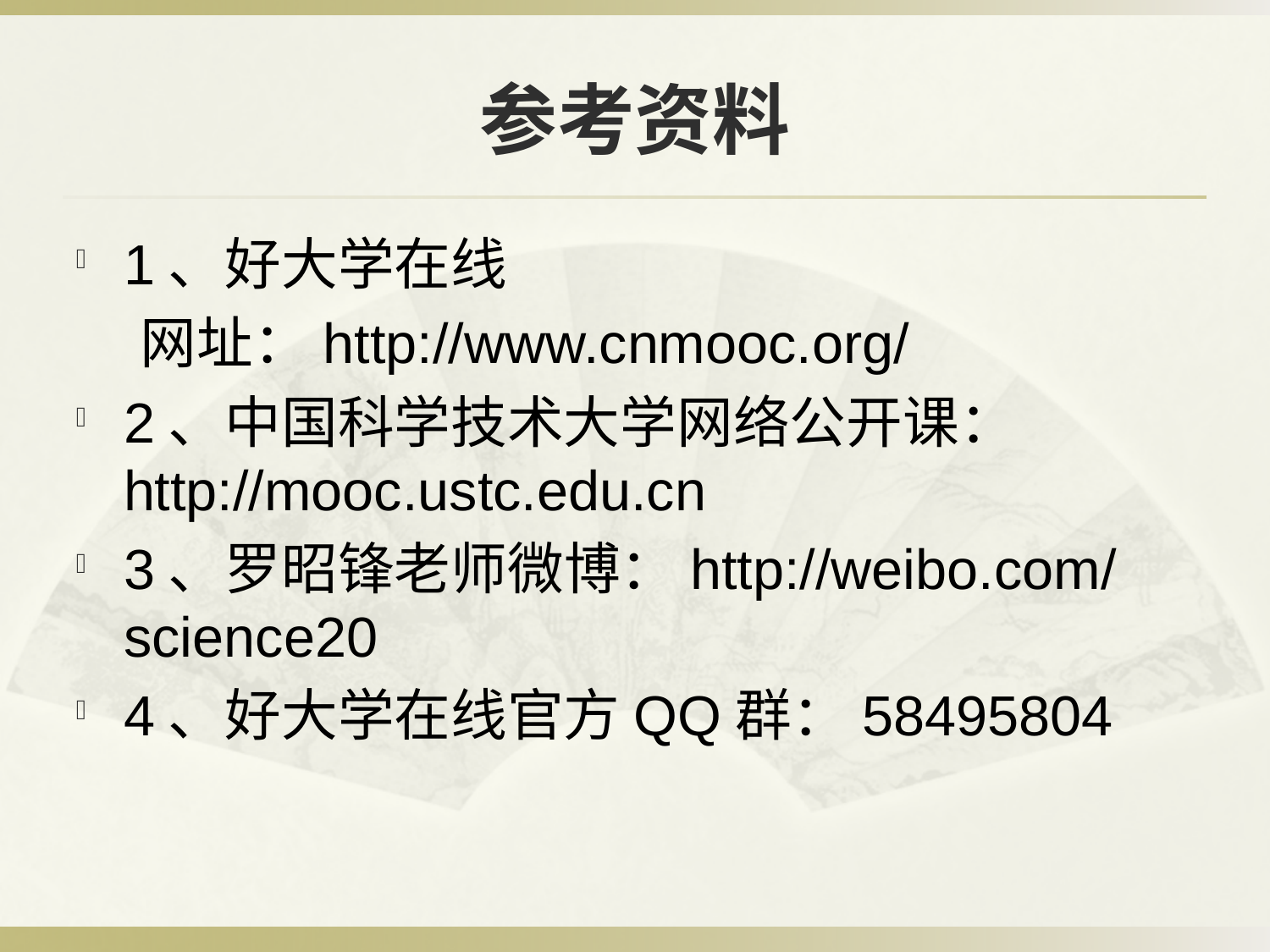

# 参考资料
1、好大学在线
    网址：http://www.cnmooc.org/
2、中国科学技术大学网络公开课： http://mooc.ustc.edu.cn
3、罗昭锋老师微博：http://weibo.com/science20
4、好大学在线官方QQ群：58495804